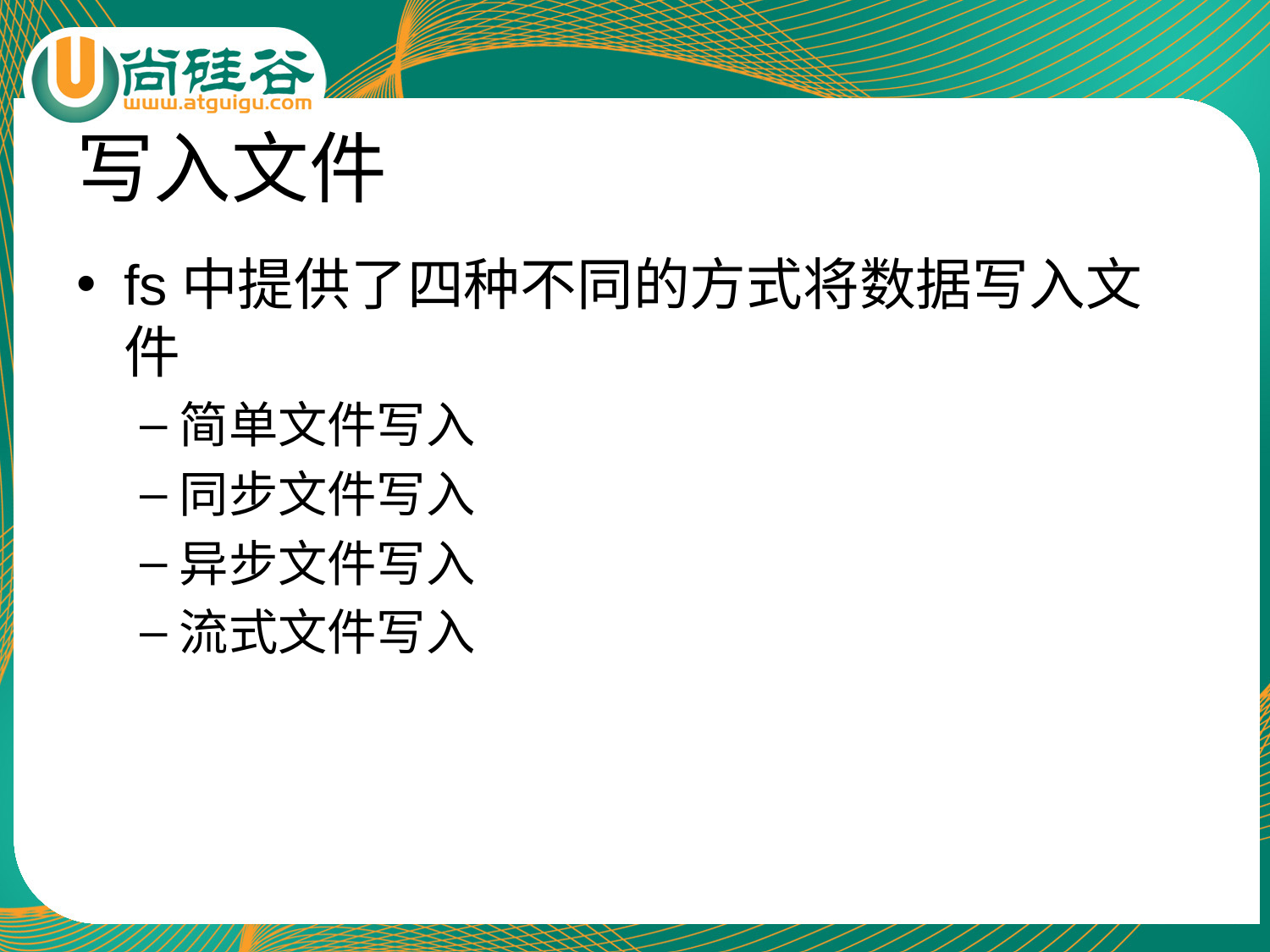

# 写入文件
fs中提供了四种不同的方式将数据写入文件
简单文件写入
同步文件写入
异步文件写入
流式文件写入